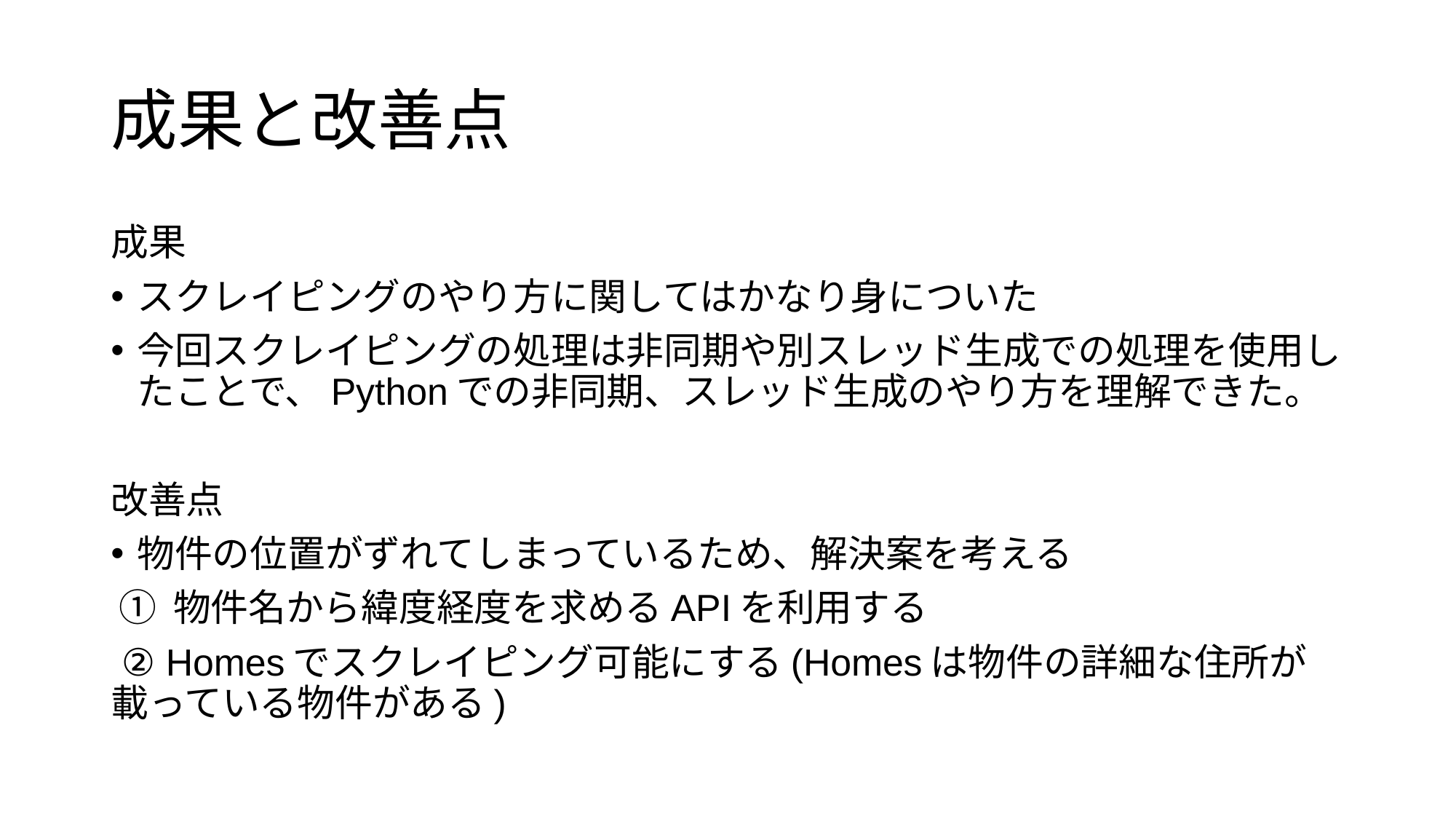

# 成果と改善点
成果
スクレイピングのやり方に関してはかなり身についた
今回スクレイピングの処理は非同期や別スレッド生成での処理を使用したことで、Pythonでの非同期、スレッド生成のやり方を理解できた。

改善点
物件の位置がずれてしまっているため、解決案を考える
 ① 物件名から緯度経度を求めるAPIを利用する
 ② Homesでスクレイピング可能にする(Homesは物件の詳細な住所が載っている物件がある)